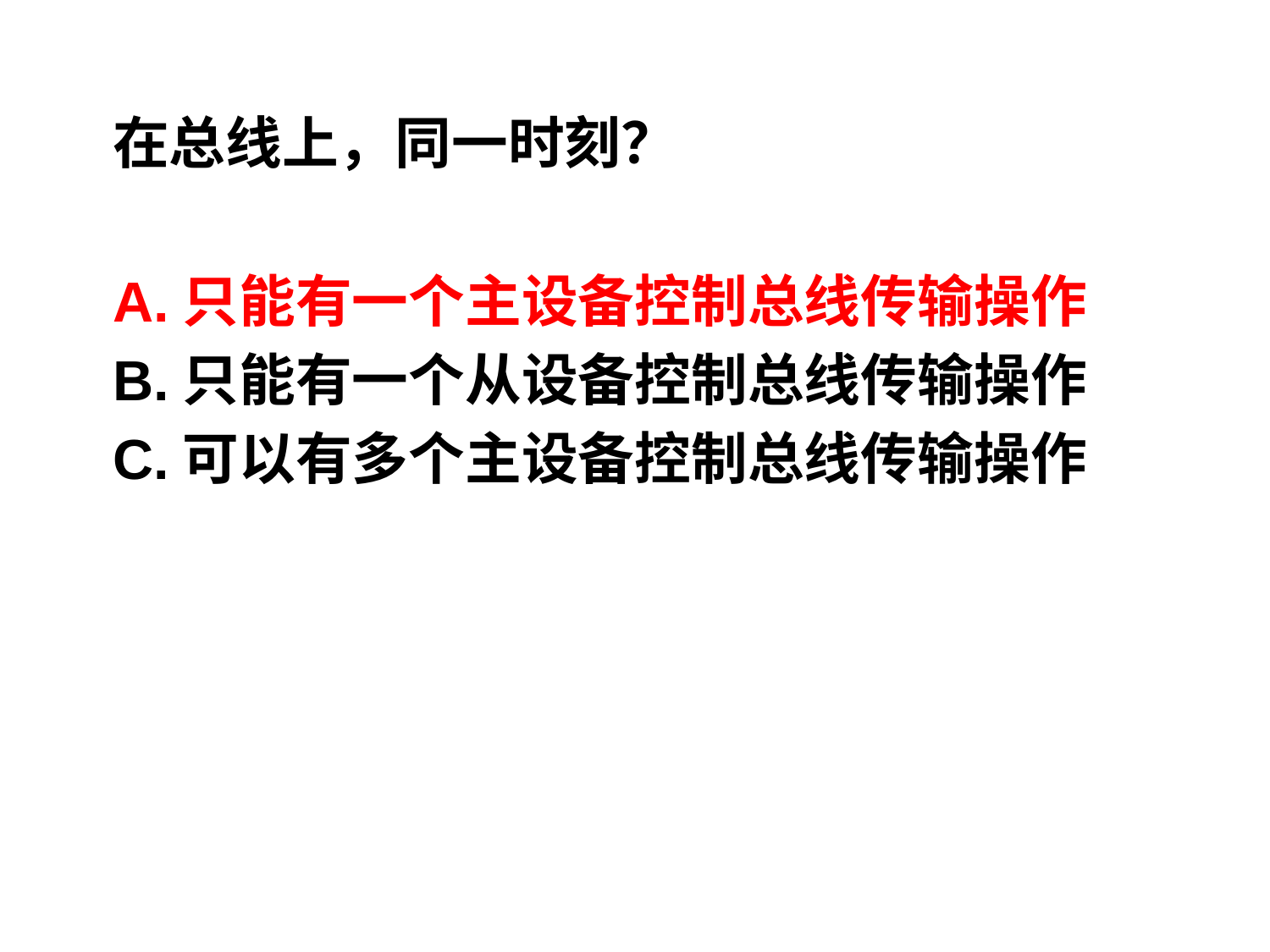

在总线上，同一时刻？

A.只能有一个主设备控制总线传输操作
B.只能有一个从设备控制总线传输操作
C.可以有多个主设备控制总线传输操作